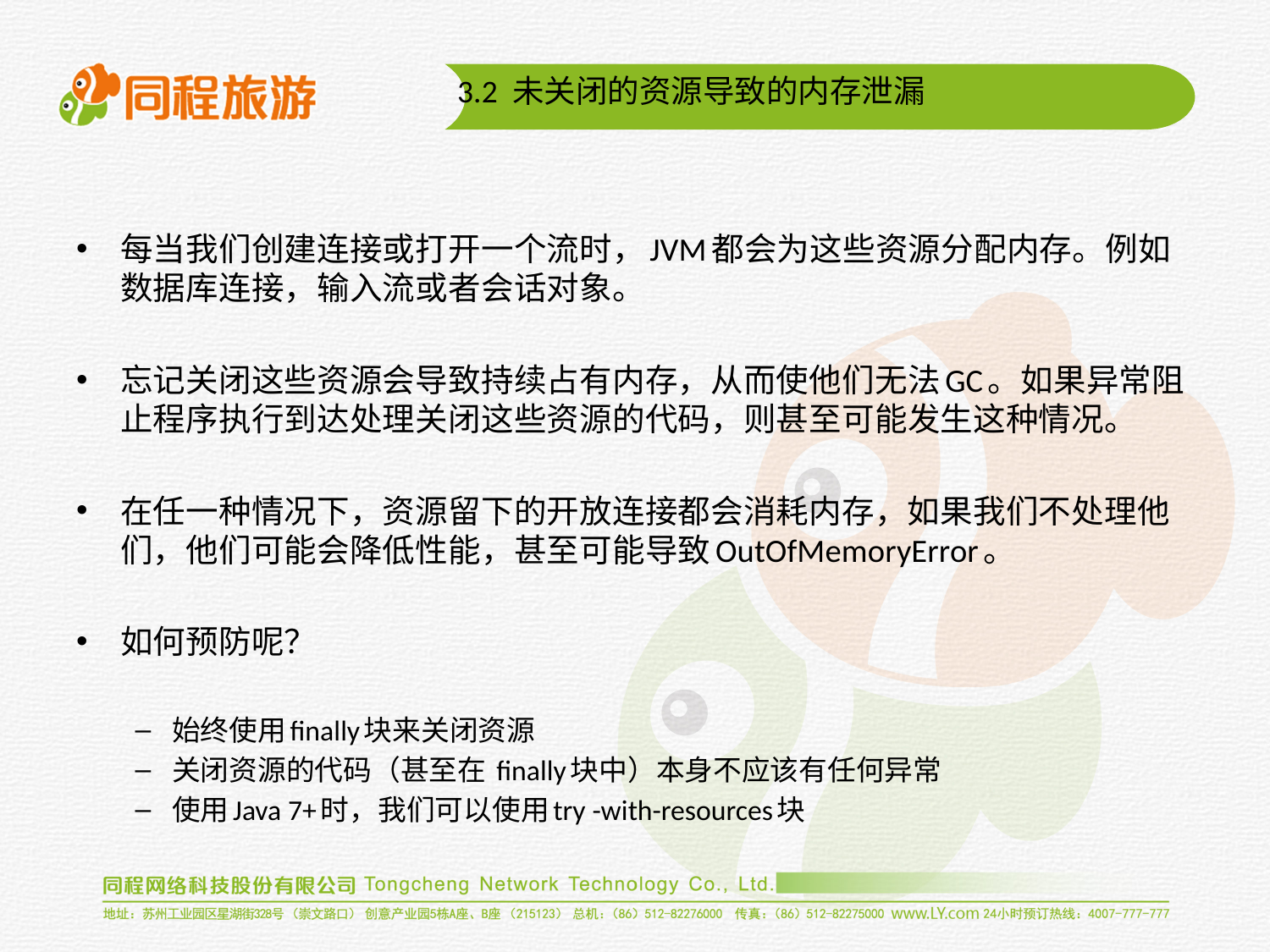

3.2 未关闭的资源导致的内存泄漏

每当我们创建连接或打开一个流时，JVM都会为这些资源分配内存。例如数据库连接，输入流或者会话对象。

忘记关闭这些资源会导致持续占有内存，从而使他们无法GC。如果异常阻止程序执行到达处理关闭这些资源的代码，则甚至可能发生这种情况。

在任一种情况下，资源留下的开放连接都会消耗内存，如果我们不处理他们，他们可能会降低性能，甚至可能导致OutOfMemoryError。

如何预防呢？

始终使用finally块来关闭资源
关闭资源的代码（甚至在 finally块中）本身不应该有任何异常
使用Java 7+时，我们可以使用try -with-resources块